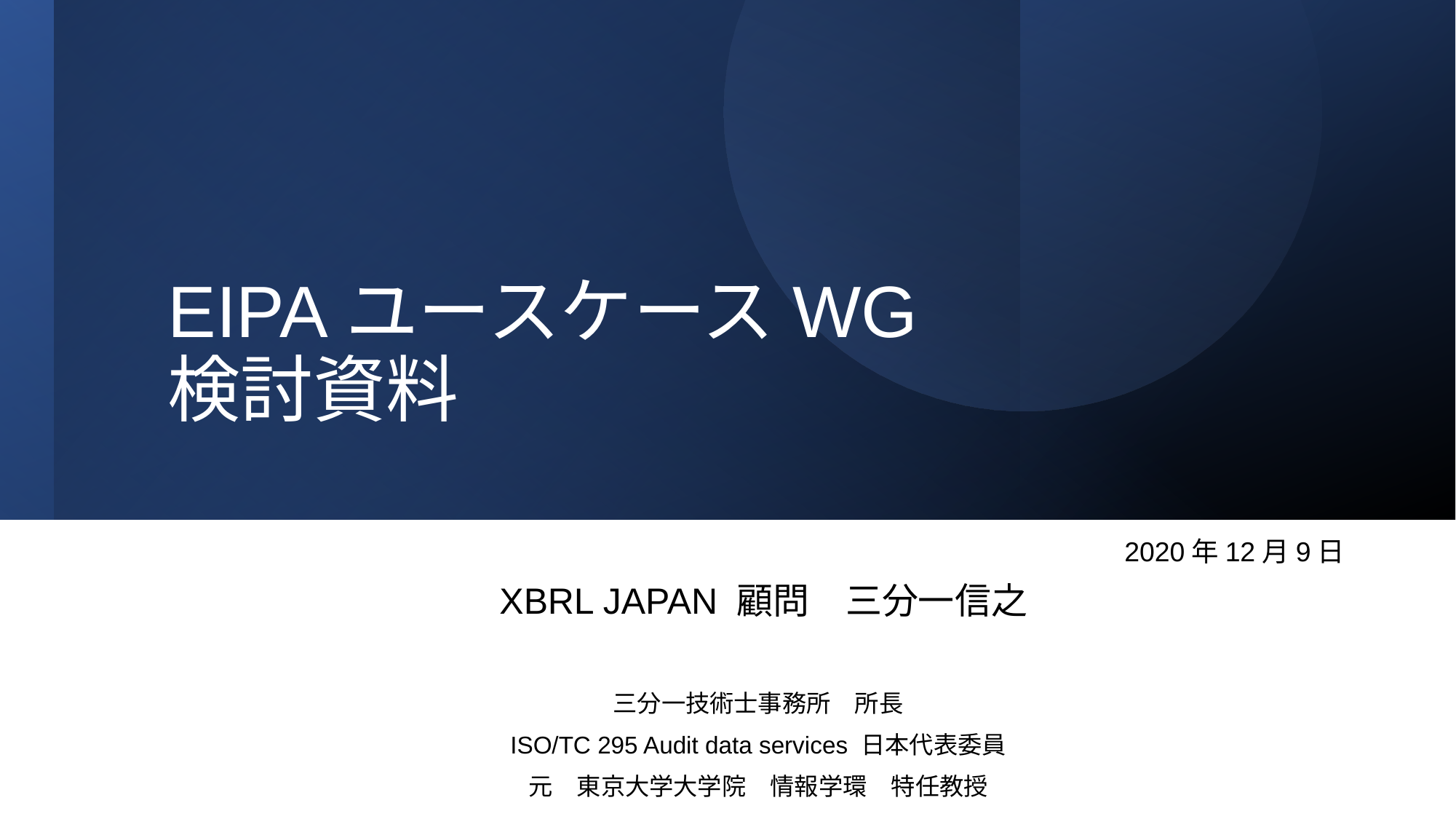

# EIPAユースケースWG 検討資料
2020年12月9日
 XBRL JAPAN 顧問　三分一信之

三分一技術士事務所　所長
ISO/TC 295 Audit data services 日本代表委員
元　東京大学大学院　情報学環　特任教授